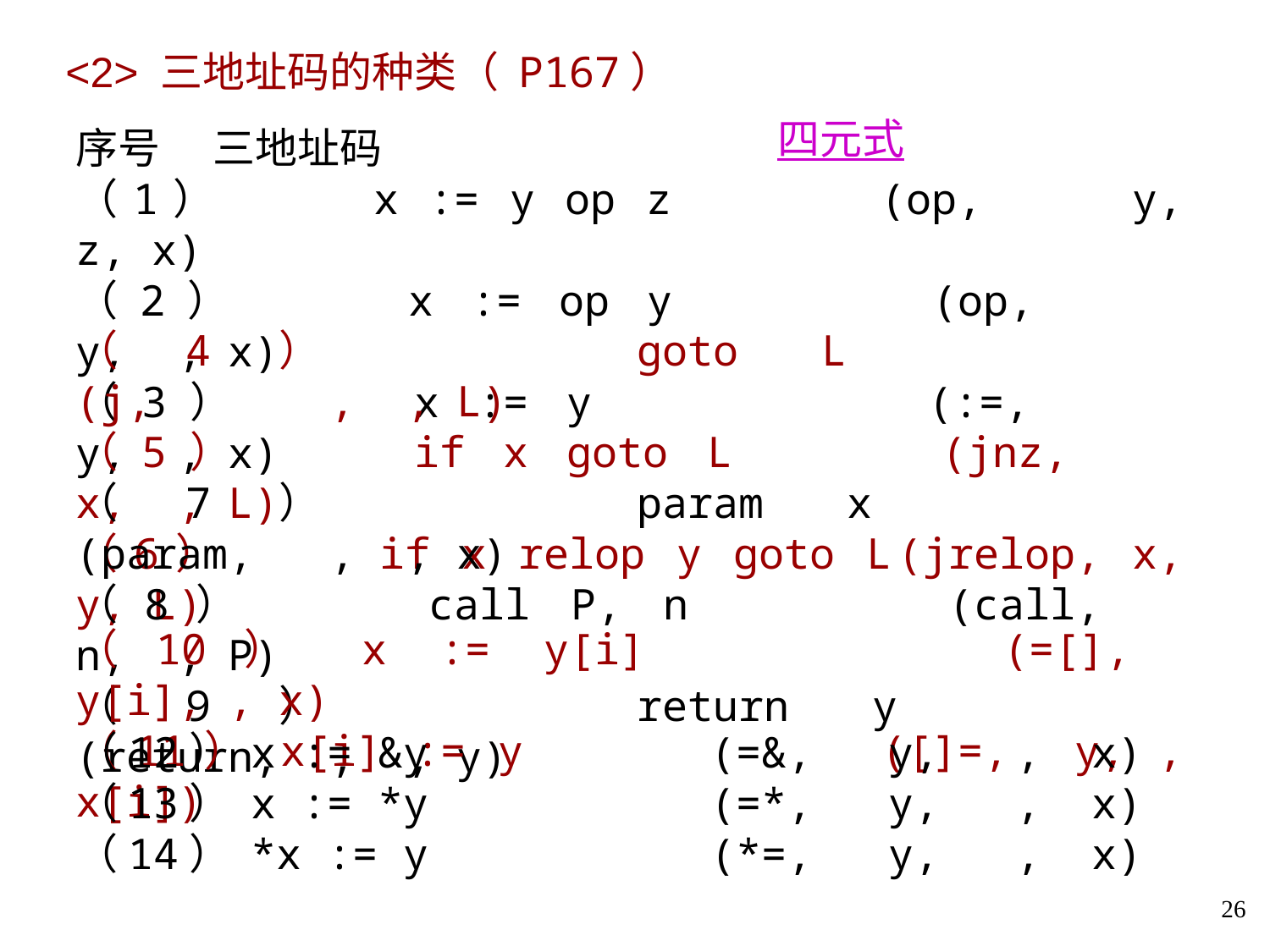

# <2> 三地址码的种类（ P167）
四元式
序号	 三地址码
（1）	 x := y op z		(op,     y, z, x)
（2）	 x := op y			(op,     y,  , x)
（3）	 x := y			(:=,     y,  , x)
（4）	 goto L			(j,       ,  , L)
（5）	 if x goto L		(jnz,    x,  , L)
（6）	 if x relop y goto L	(jrelop, x, y, L)
（7）	 param x			(param,   ,  , x)
（8）	 call P, n			(call,   n,  , P)
（9）	 return y			(return,  ,  , y)
（10） x := y[i]			(=[],  y[i], , x)
（11） x[i] := y			([]=,  y, , x[i])
（12） x := &y			(=&,   y,   ,  x)
（13） x := *y			(=*,   y,   ,  x)
（14） *x := y			(*=,   y,   ,  x)
26